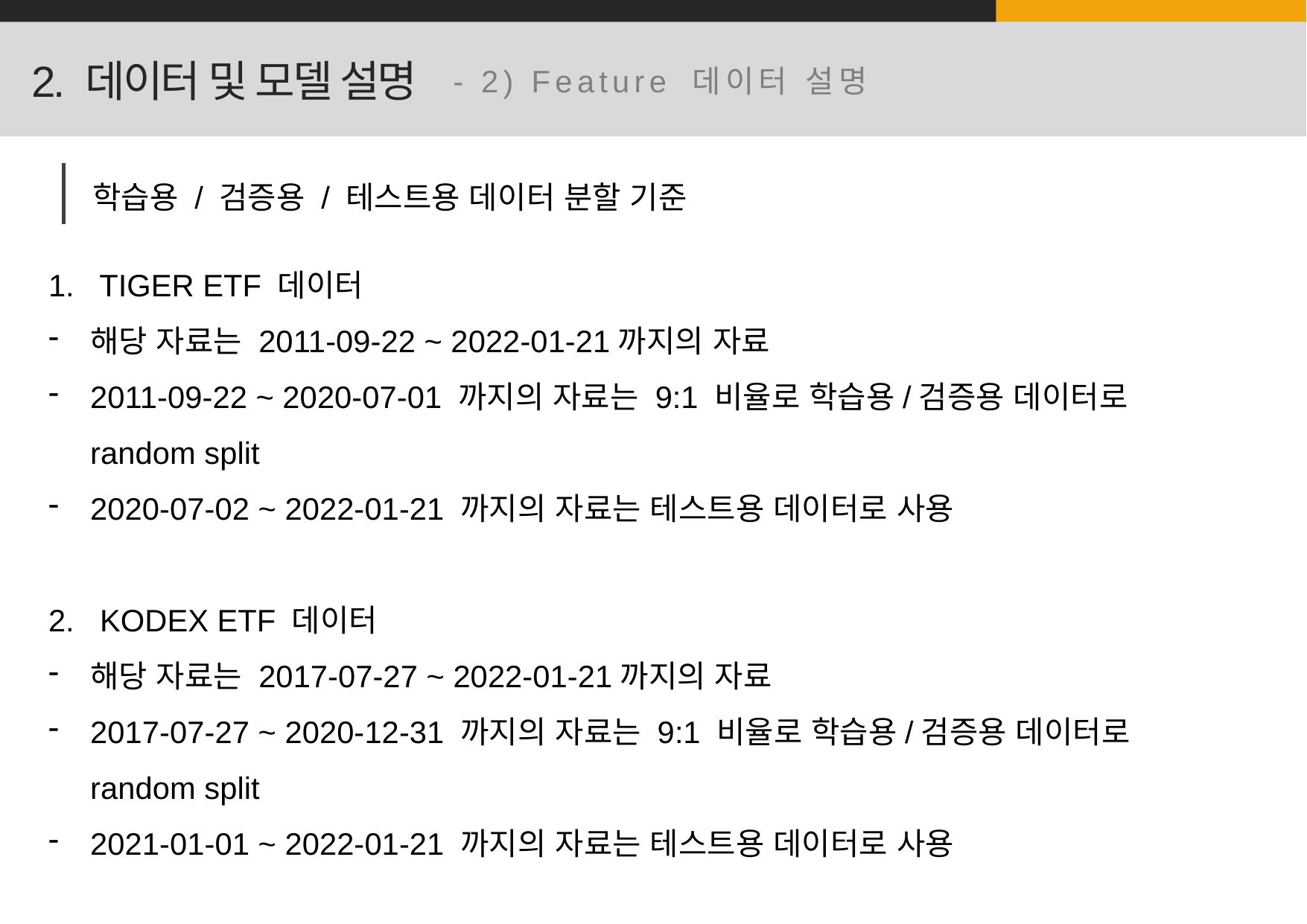

2. 데이터 및 모델 설명
- 2) Feature 데이터 설명
학습용 / 검증용 / 테스트용 데이터 분할 기준
1.   TIGER ETF 데이터
해당 자료는 2011-09-22 ~ 2022-01-21까지의 자료
2011-09-22 ~ 2020-07-01 까지의 자료는 9:1 비율로 학습용/검증용 데이터로 random split
2020-07-02 ~ 2022-01-21 까지의 자료는 테스트용 데이터로 사용

2.   KODEX ETF 데이터
해당 자료는 2017-07-27 ~ 2022-01-21까지의 자료
2017-07-27 ~ 2020-12-31 까지의 자료는 9:1 비율로 학습용/검증용 데이터로 random split
2021-01-01 ~ 2022-01-21 까지의 자료는 테스트용 데이터로 사용